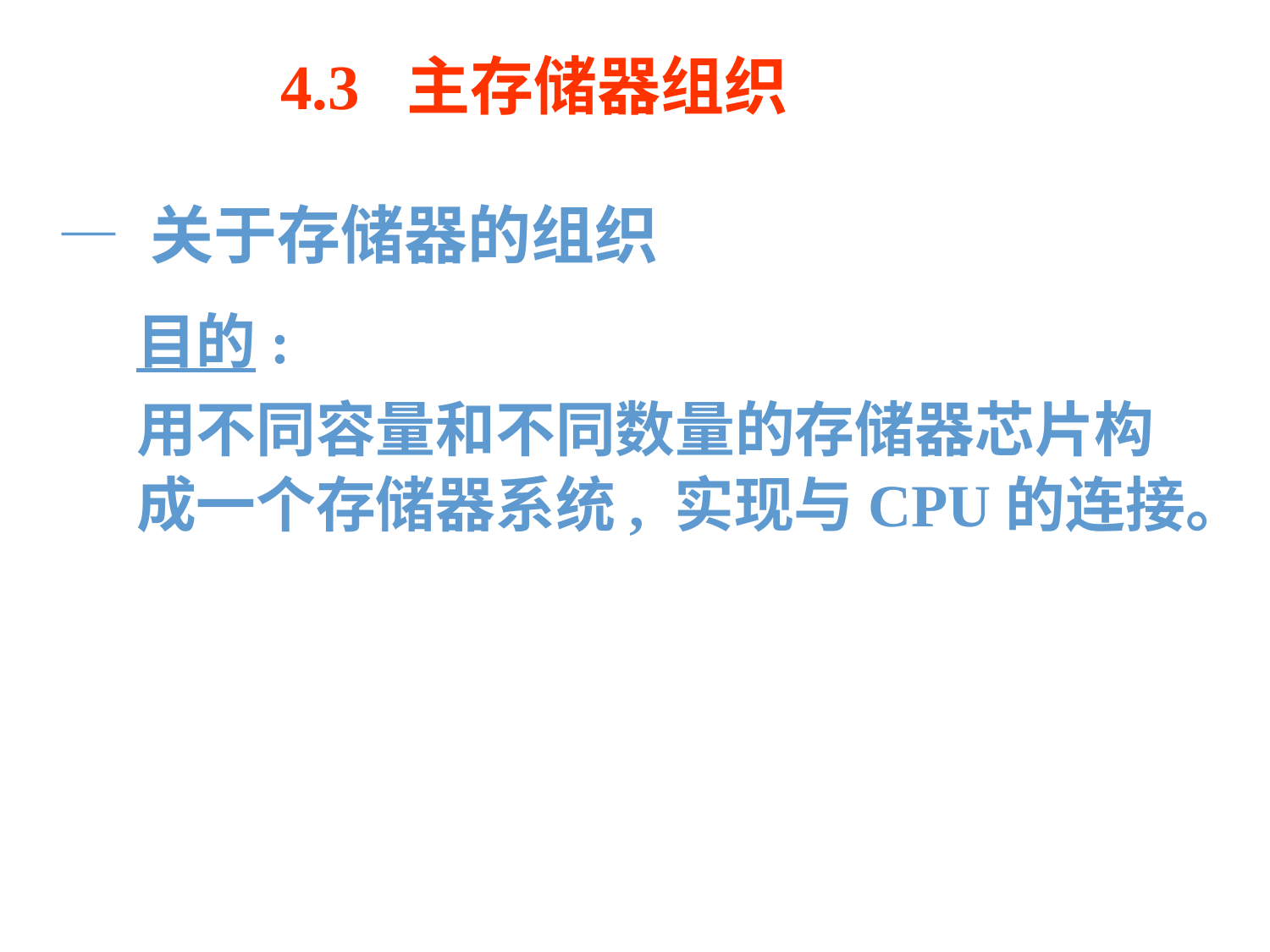

4.3  主存储器组织
— 关于存储器的组织
目的:
用不同容量和不同数量的存储器芯片构成一个存储器系统, 实现与CPU的连接。